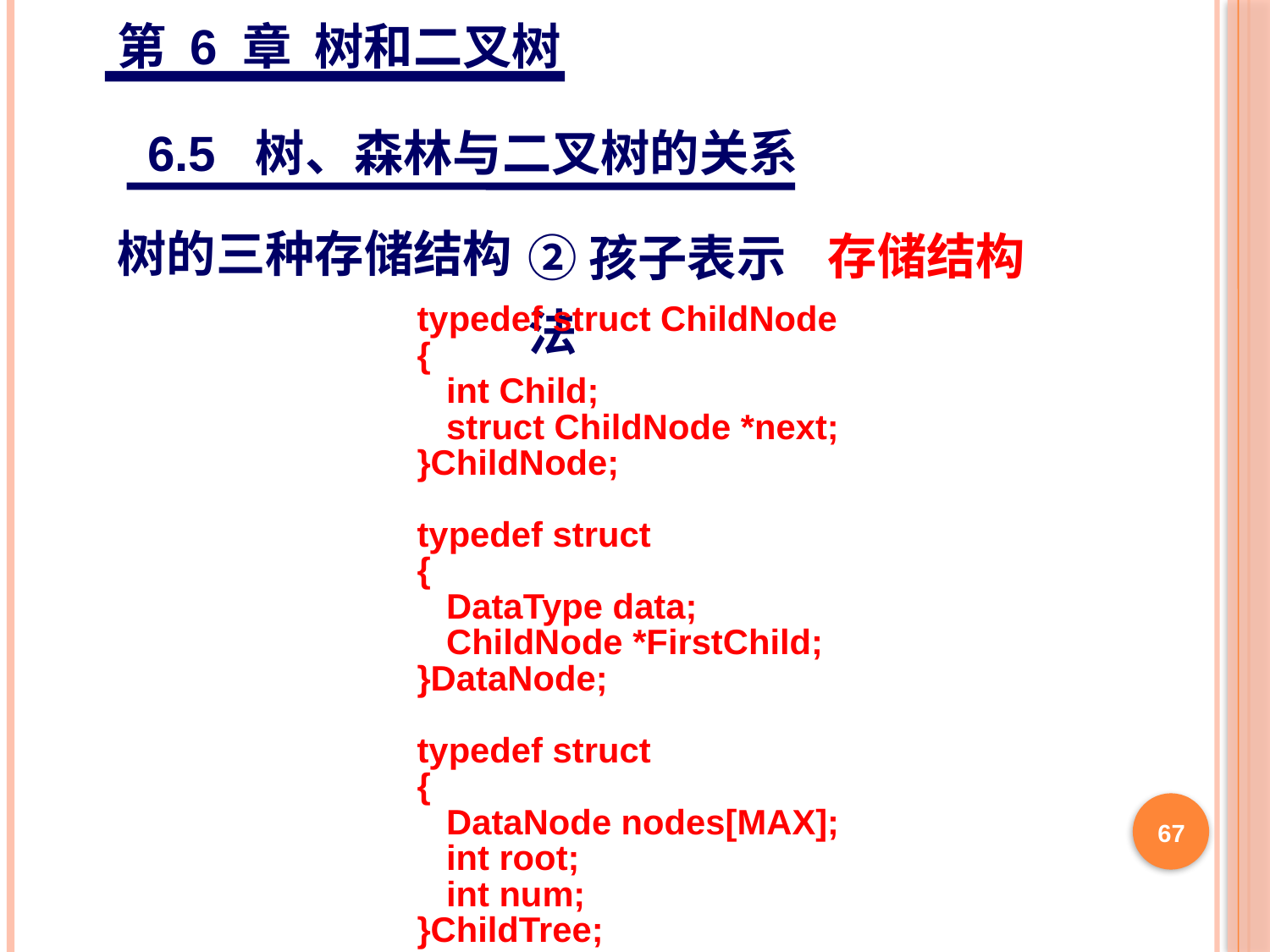

第 6 章  树和二叉树

6.5  树、森林与二叉树的关系

②孩子表示法
树的三种存储结构
存储结构
typedef struct ChildNode
{
   int Child;
   struct ChildNode *next;
}ChildNode;

typedef struct
{
   DataType data;
   ChildNode *FirstChild;
}DataNode;

typedef struct
{
   DataNode nodes[MAX];
   int root;
   int num;
}ChildTree;
67